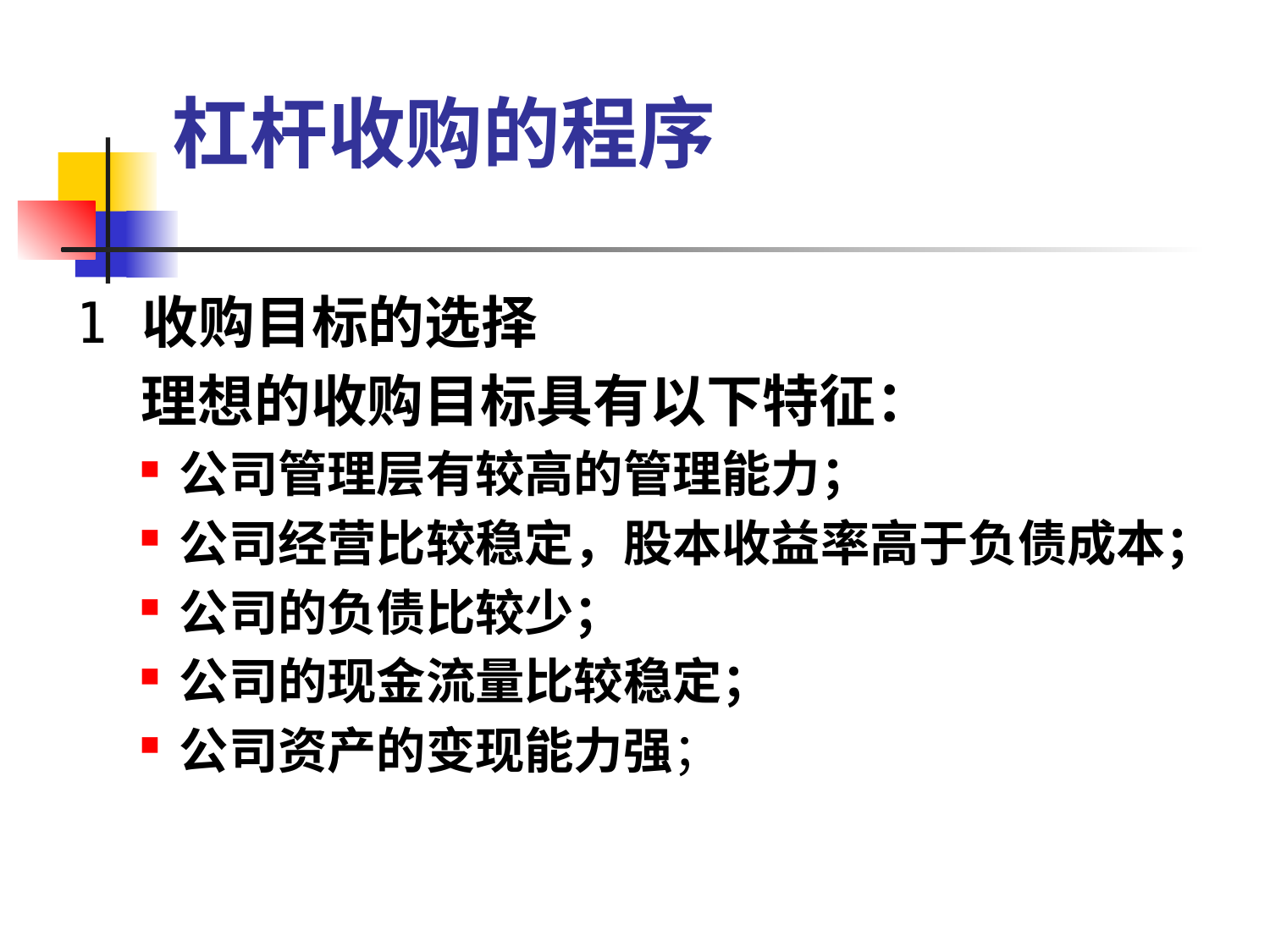

杠杆收购的程序
1 收购目标的选择
    理想的收购目标具有以下特征：
公司管理层有较高的管理能力；
公司经营比较稳定，股本收益率高于负债成本；
公司的负债比较少；
公司的现金流量比较稳定；
公司资产的变现能力强；